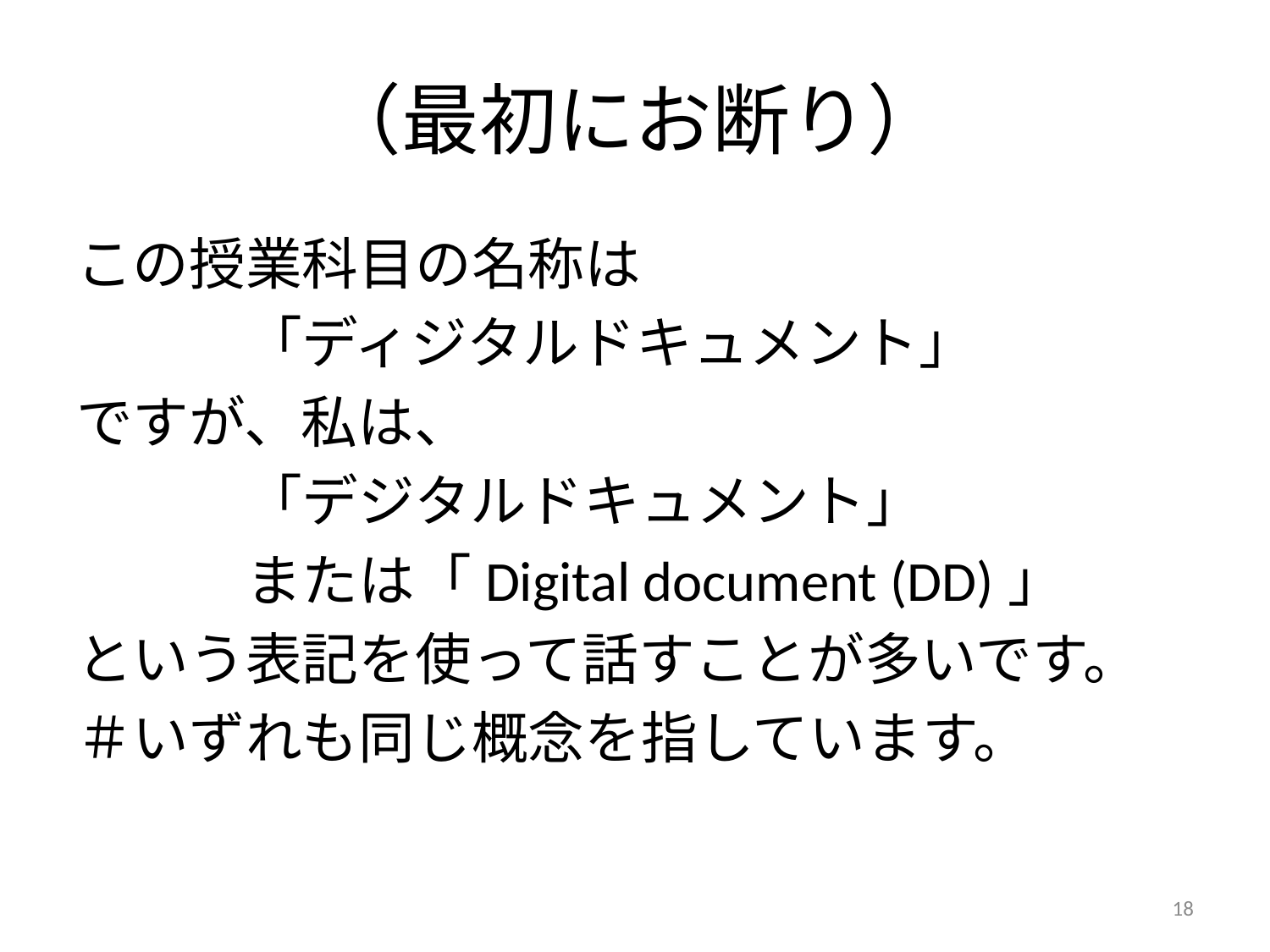

# （最初にお断り）
この授業科目の名称は
　　　「ディジタルドキュメント」
ですが、私は、
　　　「デジタルドキュメント」
　　　または「Digital document (DD)」
という表記を使って話すことが多いです。
＃いずれも同じ概念を指しています。
18